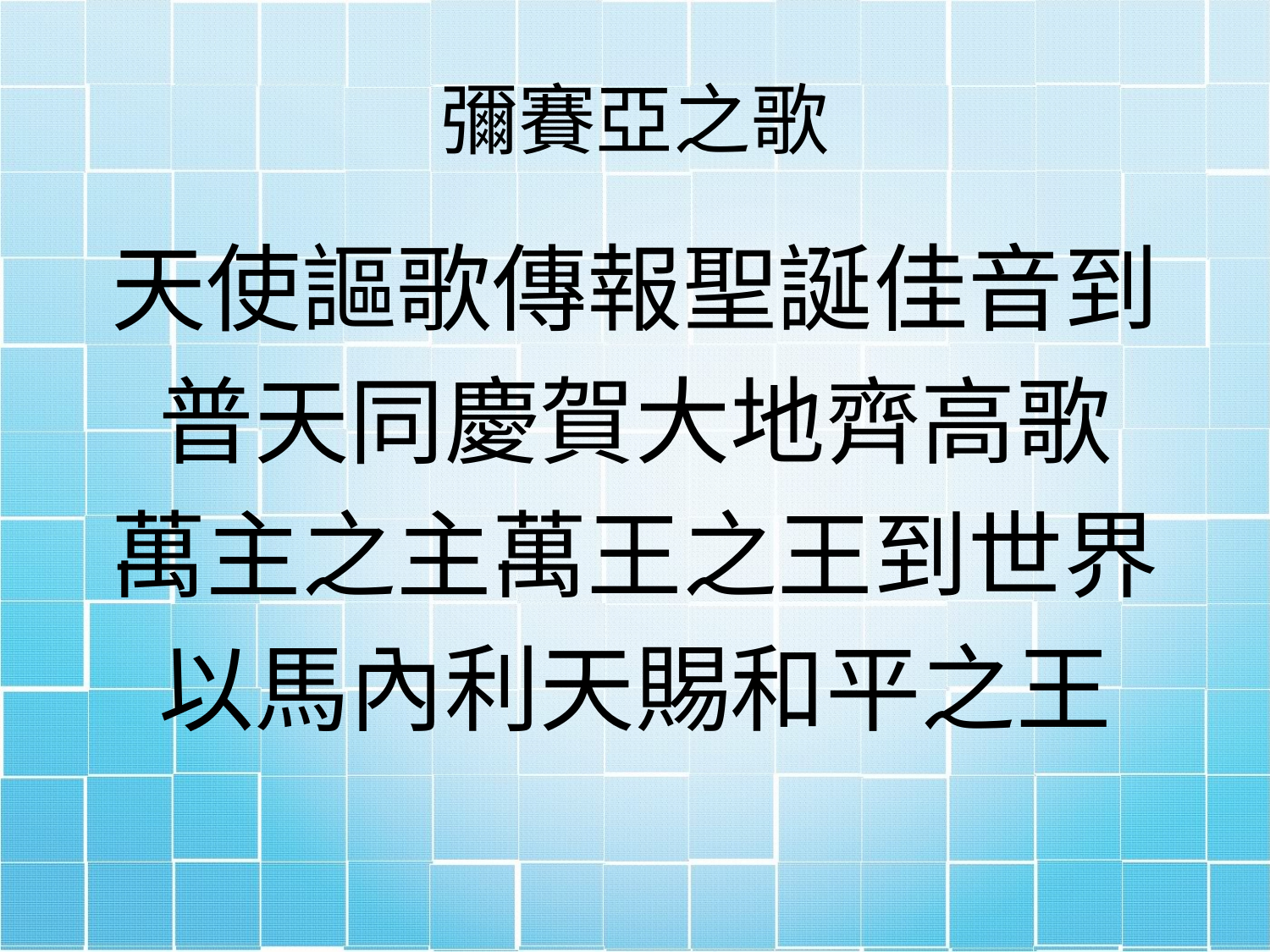

# 彌賽亞之歌
天使謳歌傳報聖誕佳音到
普天同慶賀大地齊高歌
萬主之主萬王之王到世界
以馬內利天賜和平之王